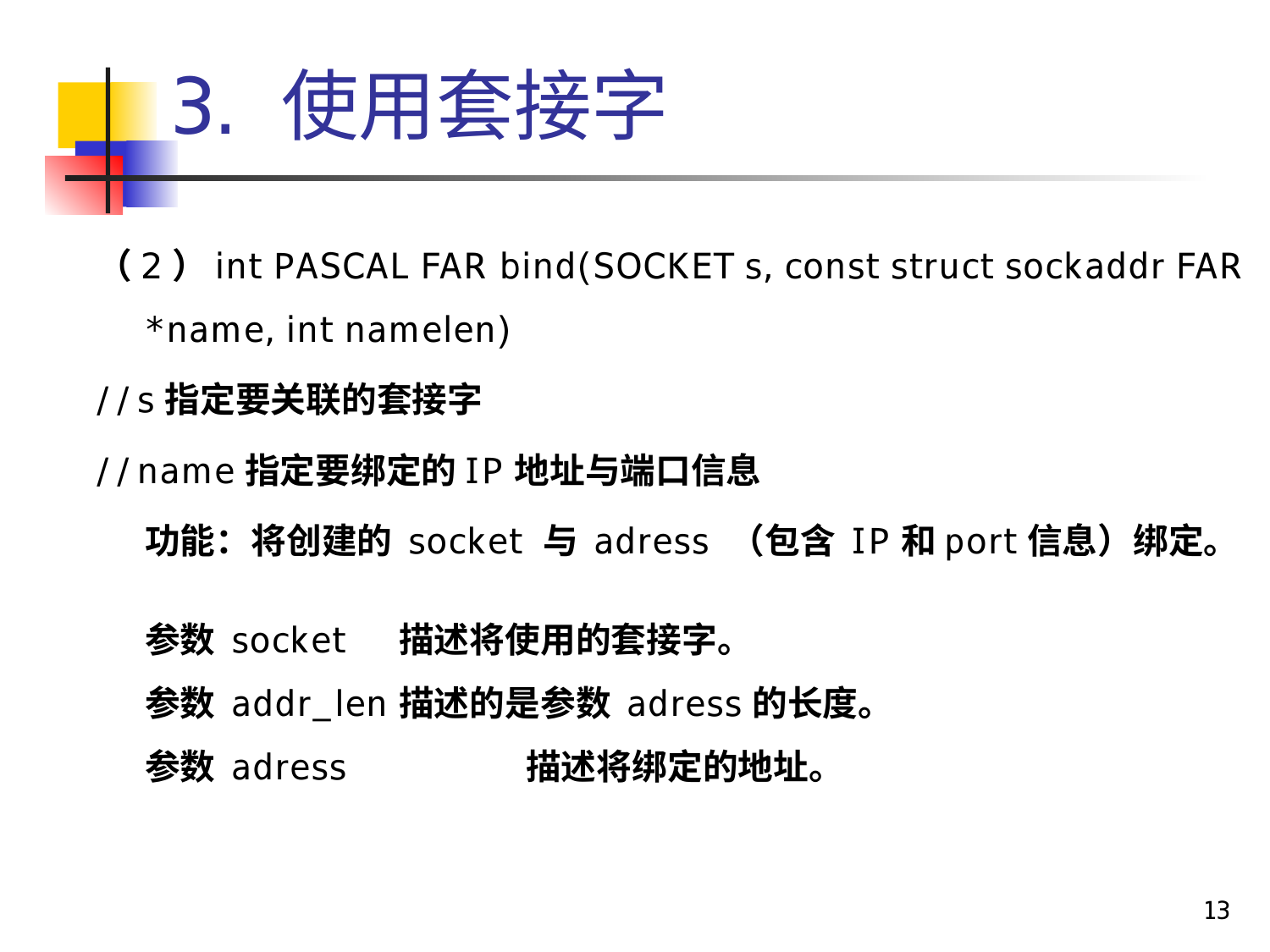

# 3. 使用套接字
（2）int PASCAL FAR bind(SOCKET s, const struct sockaddr FAR *name, int namelen)
//s指定要关联的套接字
//name指定要绑定的IP地址与端口信息
	功能：将创建的 socket 与 adress （包含 IP和port信息）绑定。

	参数 socket 	描述将使用的套接字。
	参数 addr_len	描述的是参数 adress的长度。
	参数 adress		描述将绑定的地址。
13